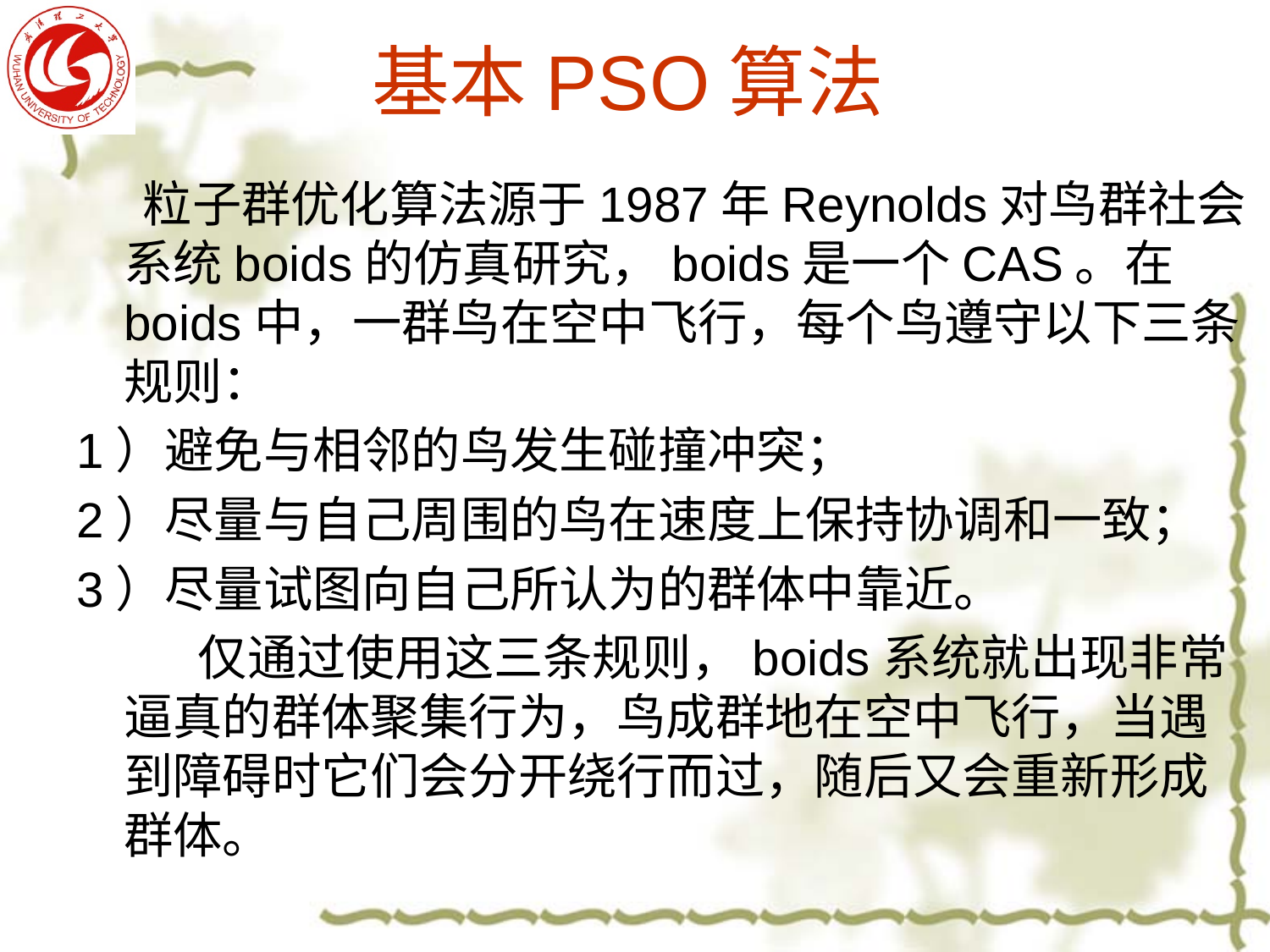

# 基本PSO算法
     粒子群优化算法源于1987年Reynolds对鸟群社会系统boids的仿真研究，boids是一个CAS。在boids中，一群鸟在空中飞行，每个鸟遵守以下三条规则：
1）避免与相邻的鸟发生碰撞冲突；
2）尽量与自己周围的鸟在速度上保持协调和一致；
3）尽量试图向自己所认为的群体中靠近。
          仅通过使用这三条规则，boids系统就出现非常逼真的群体聚集行为，鸟成群地在空中飞行，当遇到障碍时它们会分开绕行而过，随后又会重新形成群体。